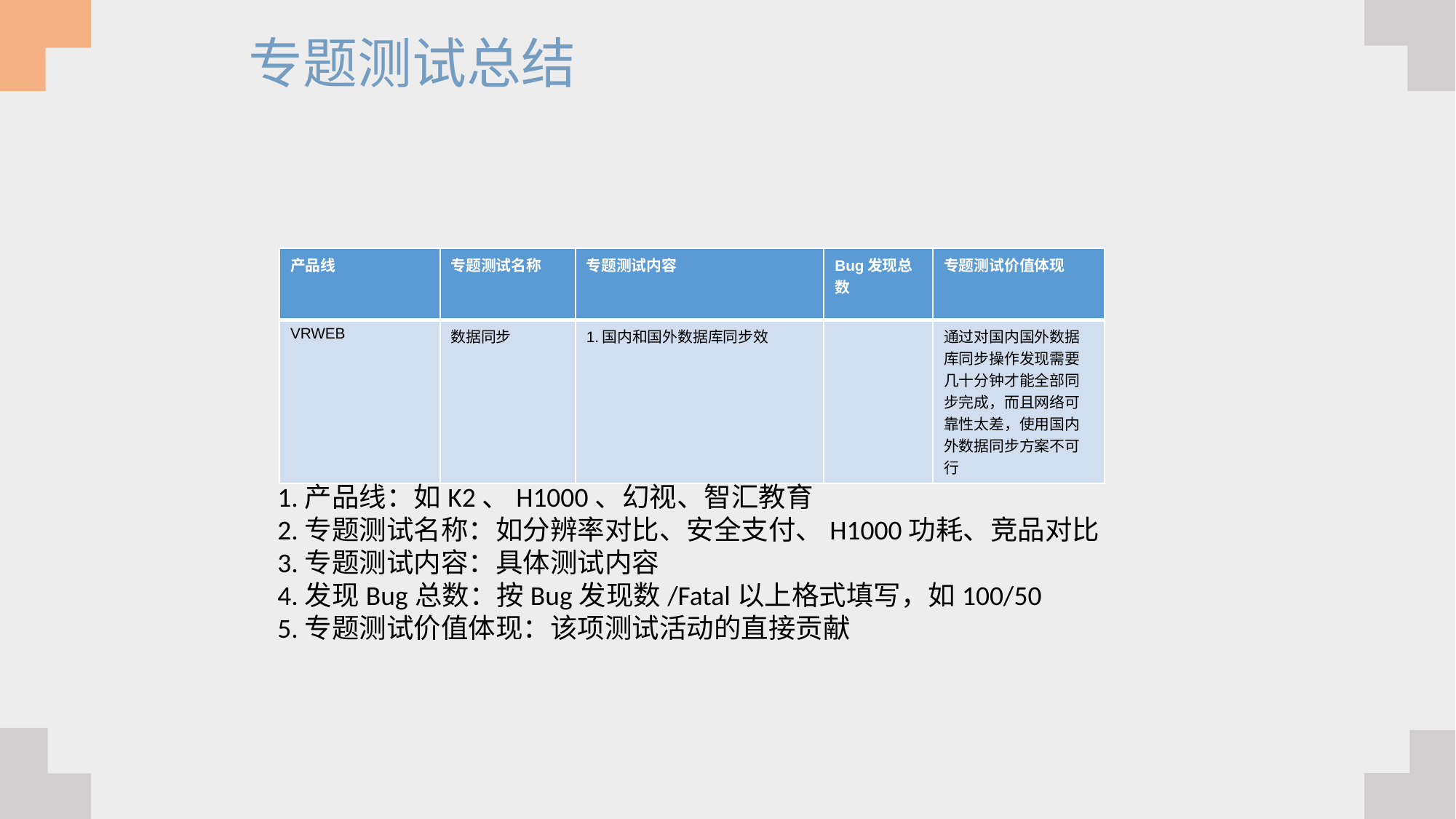

专题测试总结
| 产品线 | 专题测试名称 | 专题测试内容 | Bug发现总数 | 专题测试价值体现 |
| --- | --- | --- | --- | --- |
| VRWEB | 数据同步 | 1.国内和国外数据库同步效 |  | 通过对国内国外数据库同步操作发现需要几十分钟才能全部同步完成，而且网络可靠性太差，使用国内外数据同步方案不可行 |
1.产品线：如K2、H1000、幻视、智汇教育
2.专题测试名称：如分辨率对比、安全支付、H1000功耗、竞品对比
3.专题测试内容：具体测试内容
4.发现Bug总数：按Bug发现数/Fatal以上格式填写，如100/50
5.专题测试价值体现：该项测试活动的直接贡献